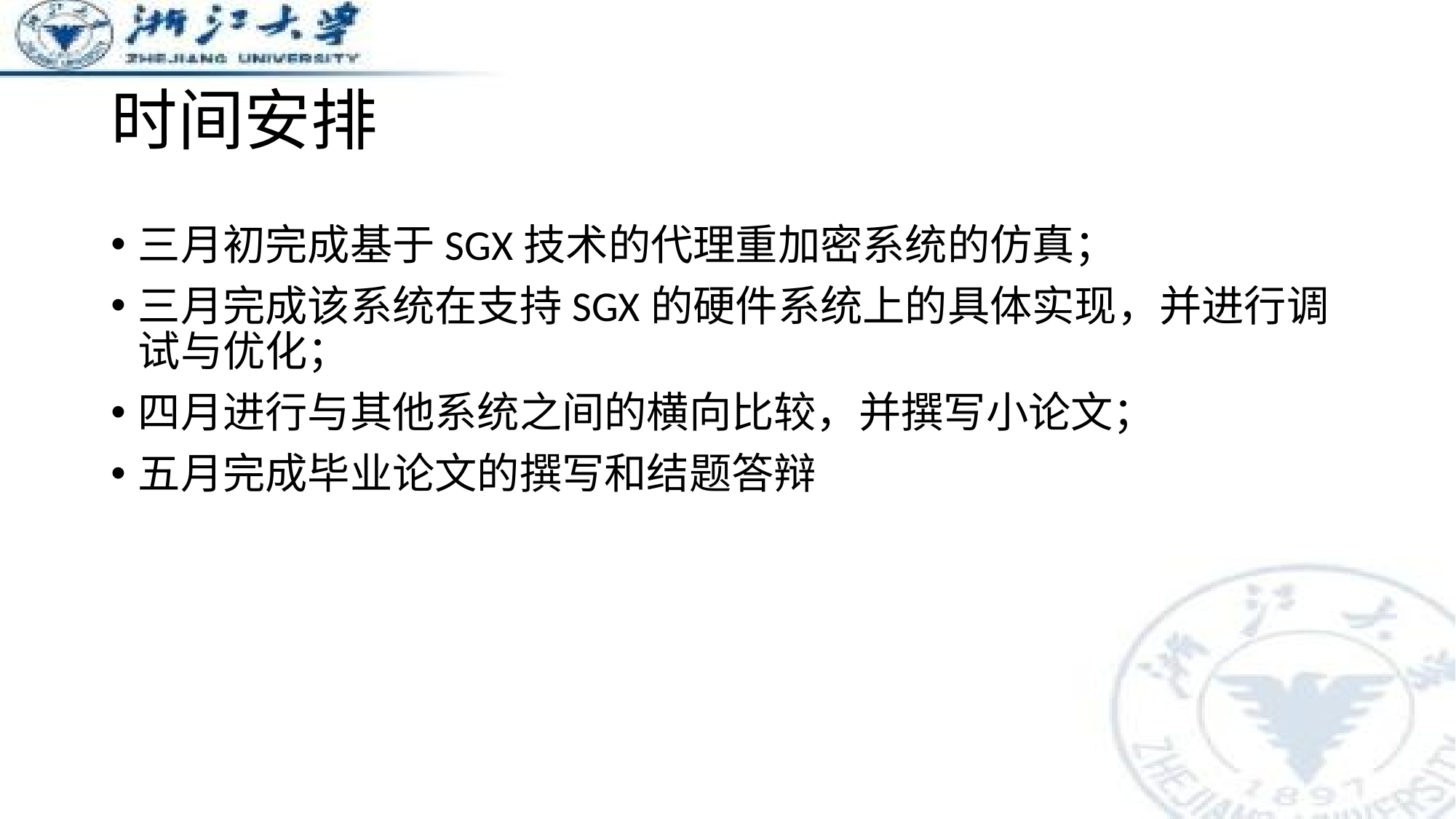

# 时间安排
三月初完成基于SGX技术的代理重加密系统的仿真；
三月完成该系统在支持SGX的硬件系统上的具体实现，并进行调试与优化；
四月进行与其他系统之间的横向比较，并撰写小论文；
五月完成毕业论文的撰写和结题答辩